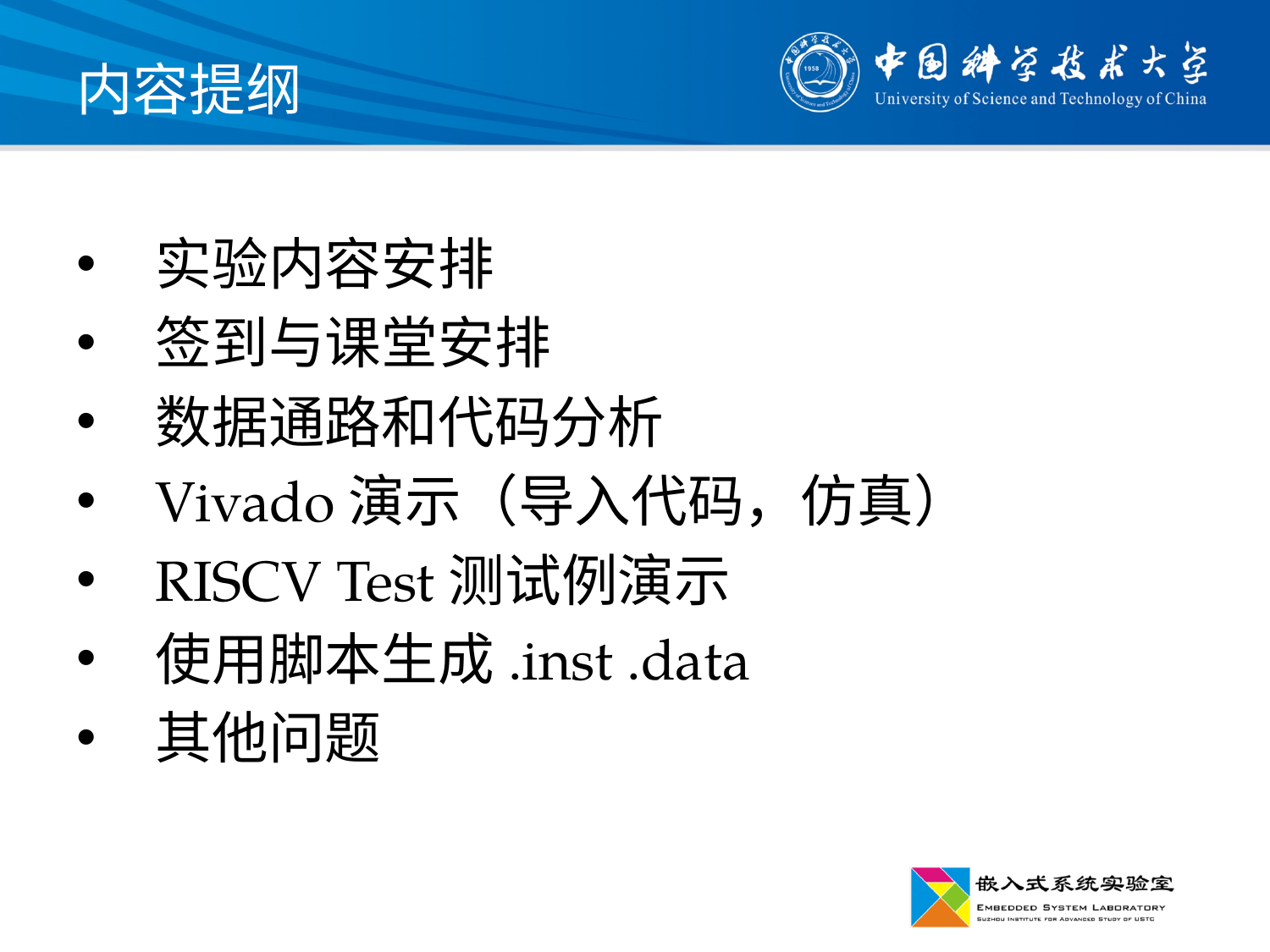

# 内容提纲
实验内容安排
签到与课堂安排
数据通路和代码分析
Vivado演示（导入代码，仿真）
RISCV Test测试例演示
使用脚本生成.inst .data
其他问题